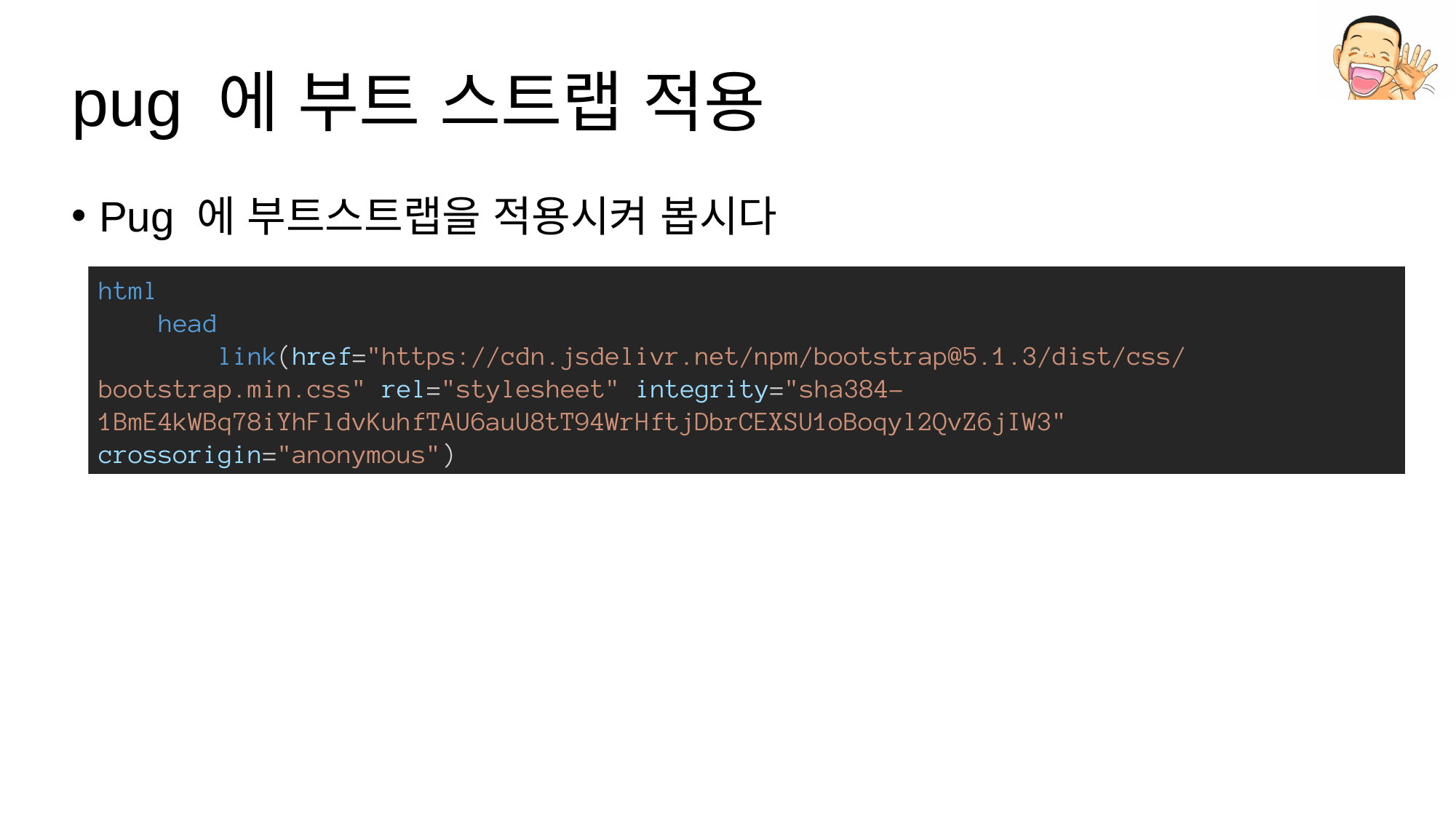

# pug 에 부트 스트랩 적용
Pug 에 부트스트랩을 적용시켜 봅시다
html
    head
        link(href="https://cdn.jsdelivr.net/npm/bootstrap@5.1.3/dist/css/bootstrap.min.css" rel="stylesheet" integrity="sha384-1BmE4kWBq78iYhFldvKuhfTAU6auU8tT94WrHftjDbrCEXSU1oBoqyl2QvZ6jIW3" crossorigin="anonymous")